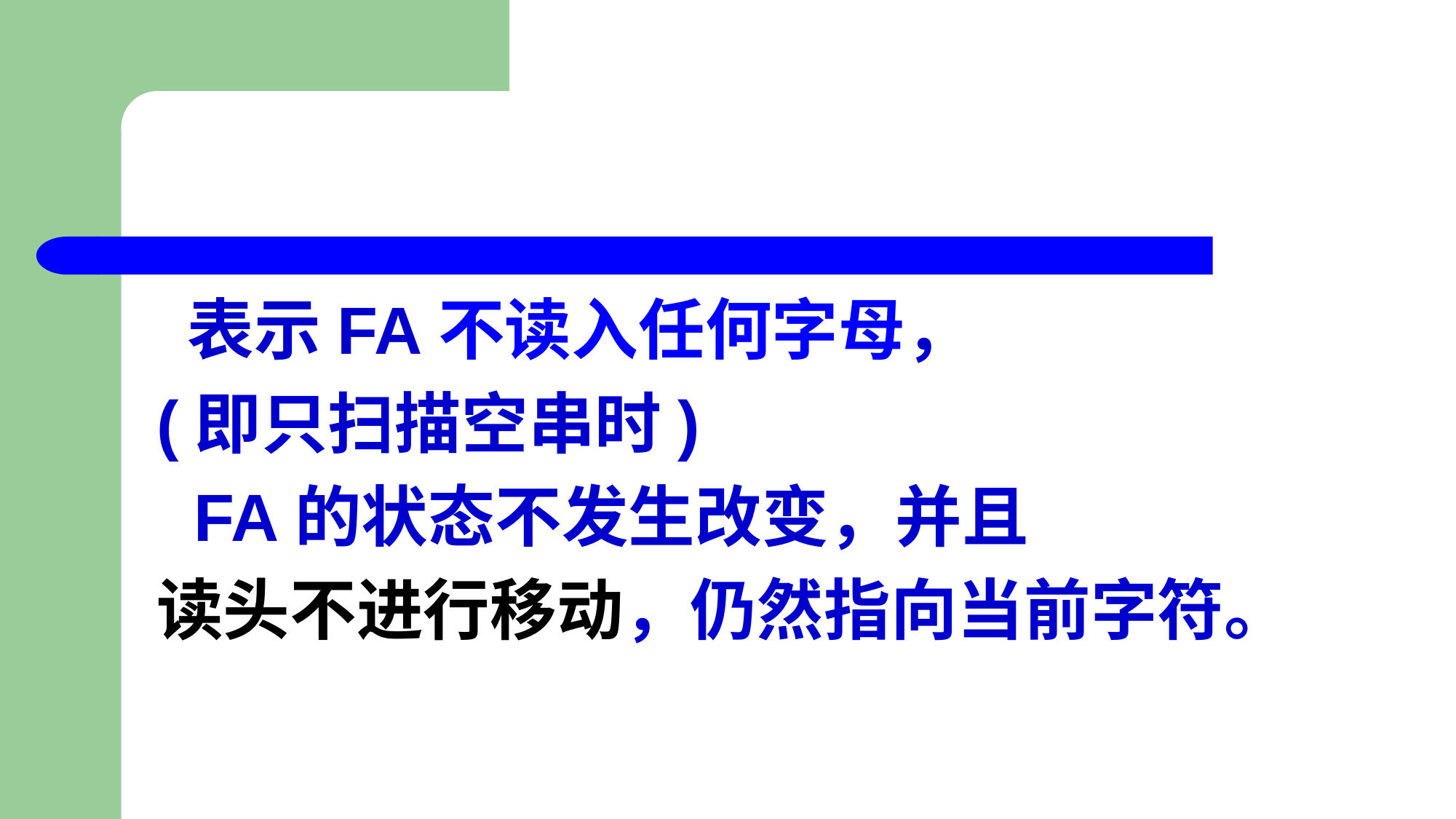

#
 表示FA不读入任何字母，
(即只扫描空串时)
  FA的状态不发生改变，并且
读头不进行移动，仍然指向当前字符。